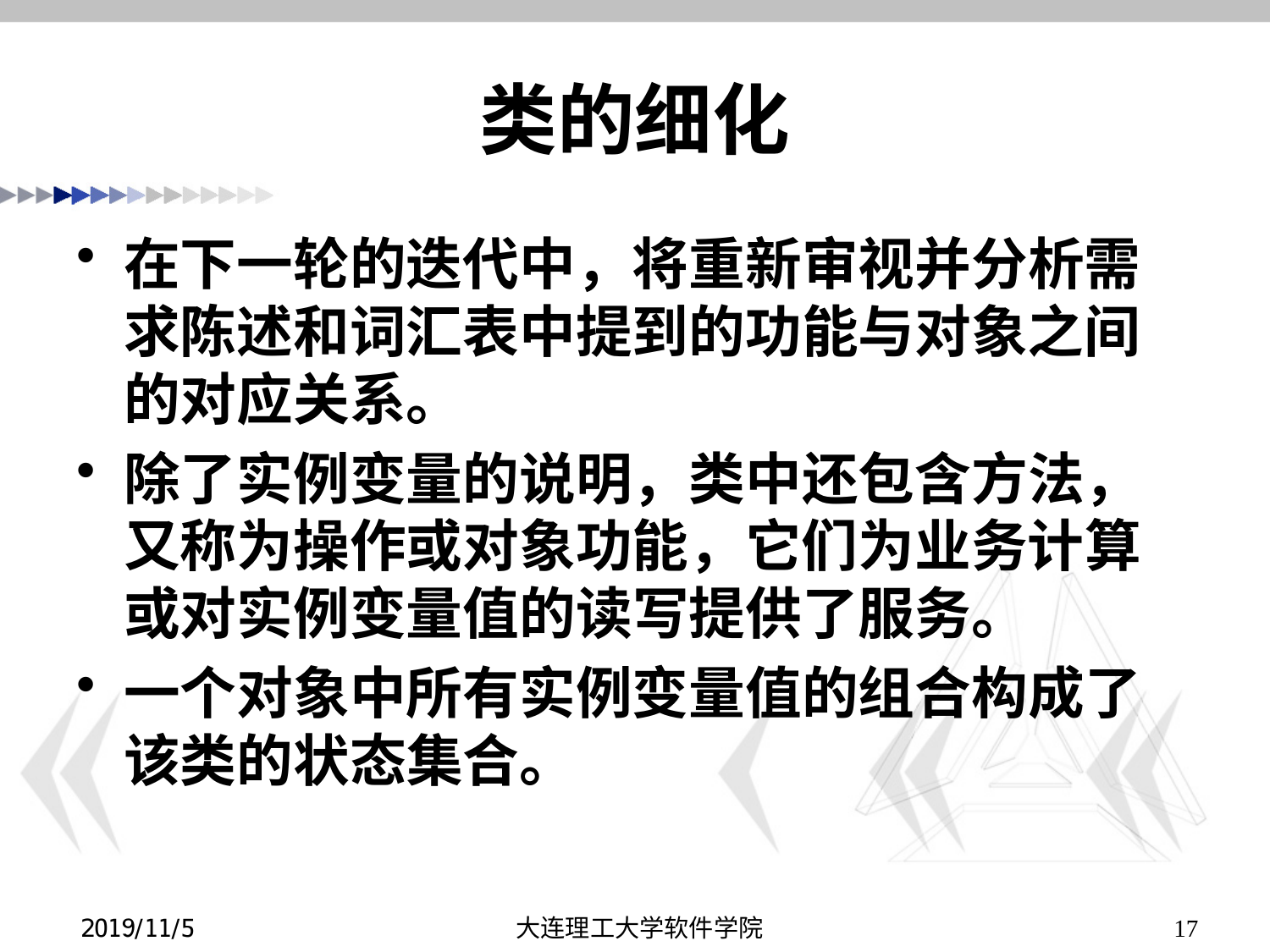

# 类的细化
在下一轮的迭代中，将重新审视并分析需求陈述和词汇表中提到的功能与对象之间的对应关系。
除了实例变量的说明，类中还包含方法，又称为操作或对象功能，它们为业务计算或对实例变量值的读写提供了服务。
一个对象中所有实例变量值的组合构成了该类的状态集合。
2019/11/5
大连理工大学软件学院
17